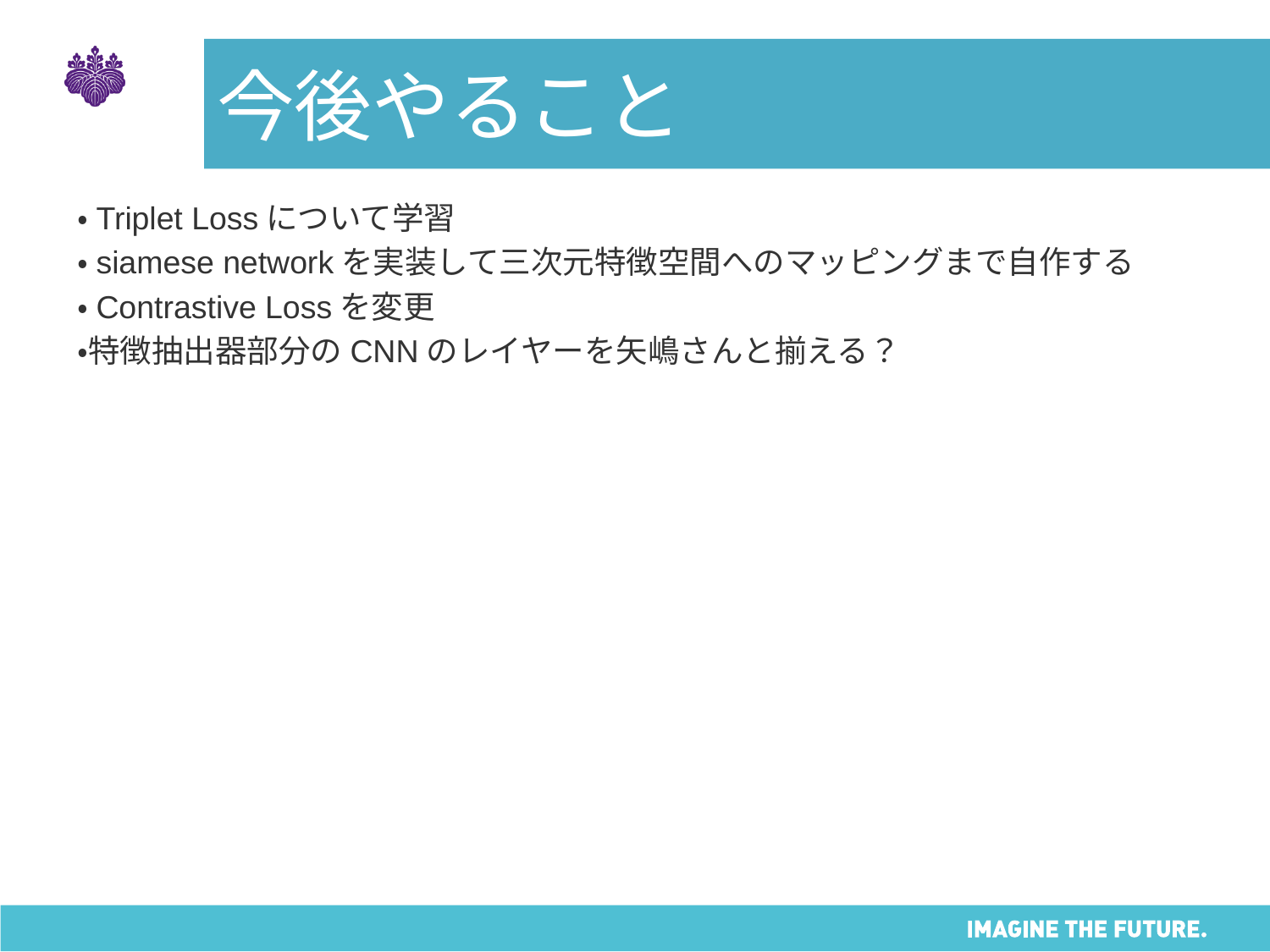

今後やること
・Triplet Lossについて学習
・siamese networkを実装して三次元特徴空間へのマッピングまで自作する
・Contrastive Lossを変更
・特徴抽出器部分のCNNのレイヤーを矢嶋さんと揃える？